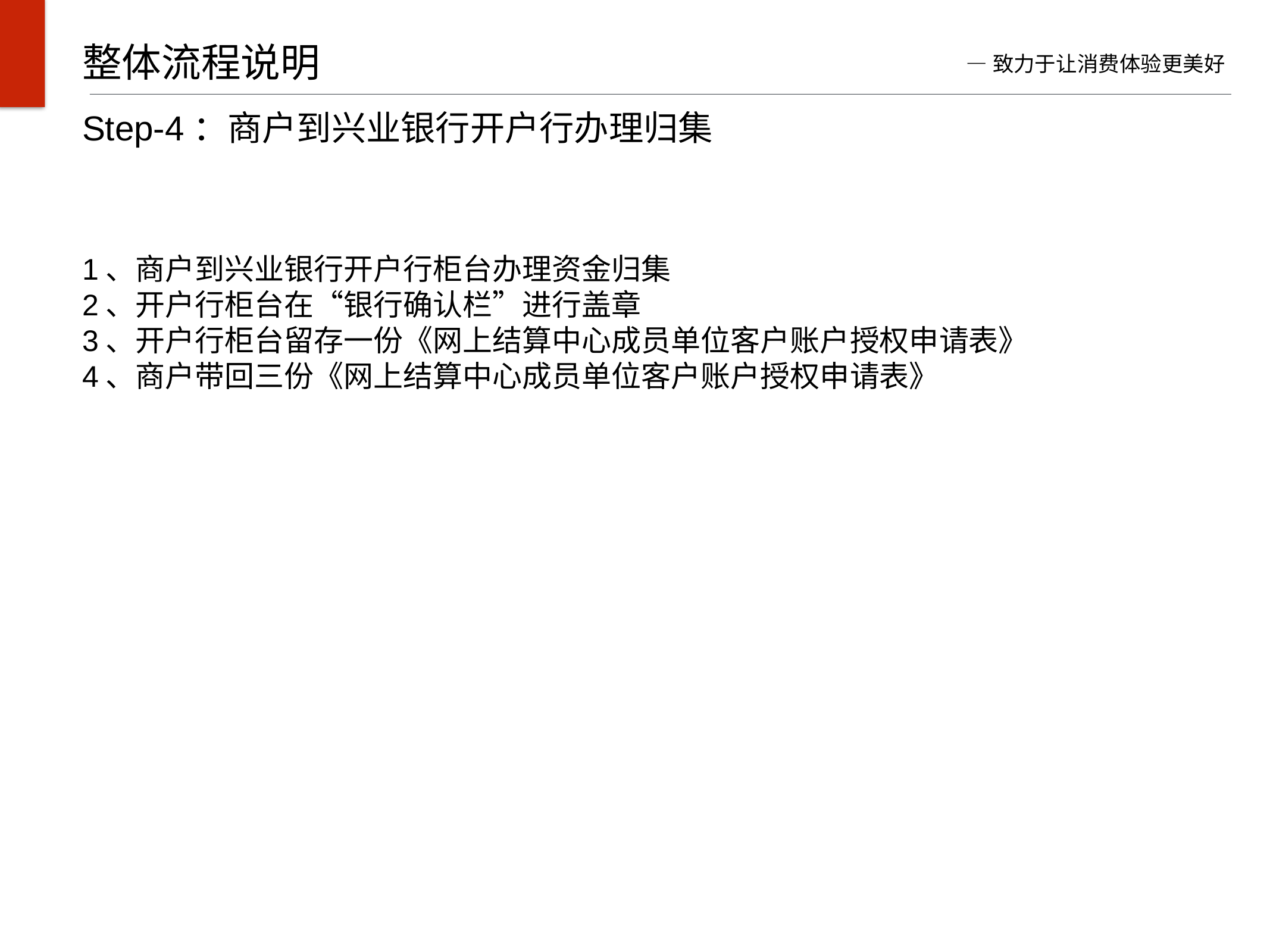

整体流程说明
 —致力于让消费体验更美好

Step-4：商户到兴业银行开户行办理归集
1、商户到兴业银行开户行柜台办理资金归集
2、开户行柜台在“银行确认栏”进行盖章
3、开户行柜台留存一份《网上结算中心成员单位客户账户授权申请表》
4、商户带回三份《网上结算中心成员单位客户账户授权申请表》